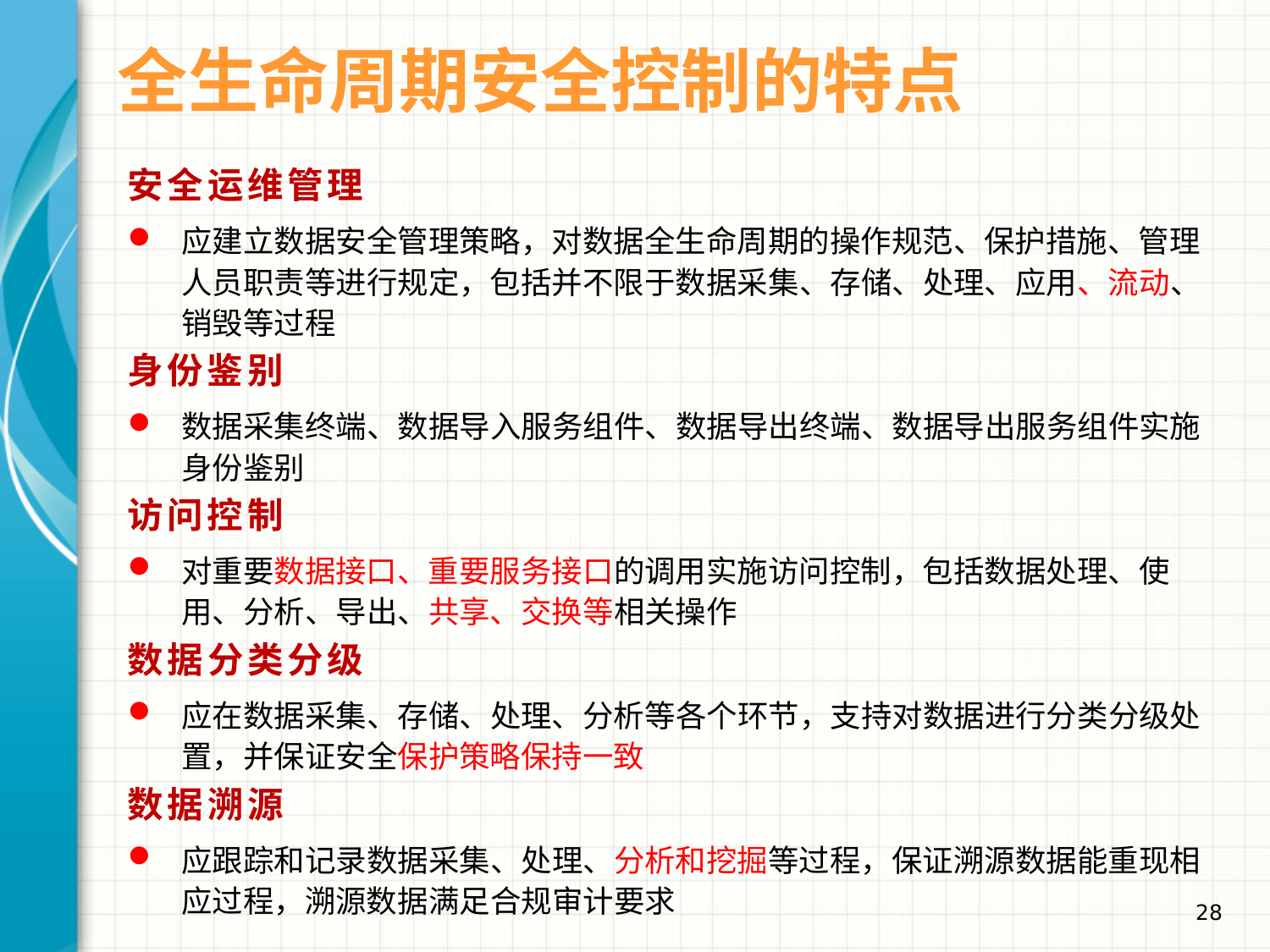

# 全生命周期安全控制的特点
安全运维管理
应建立数据安全管理策略，对数据全生命周期的操作规范、保护措施、管理人员职责等进行规定，包括并不限于数据采集、存储、处理、应用、流动、销毁等过程
身份鉴别
数据采集终端、数据导入服务组件、数据导出终端、数据导出服务组件实施身份鉴别
访问控制
对重要数据接口、重要服务接口的调用实施访问控制，包括数据处理、使用、分析、导出、共享、交换等相关操作
数据分类分级
应在数据采集、存储、处理、分析等各个环节，支持对数据进行分类分级处置，并保证安全保护策略保持一致
数据溯源
应跟踪和记录数据采集、处理、分析和挖掘等过程，保证溯源数据能重现相应过程，溯源数据满足合规审计要求

28